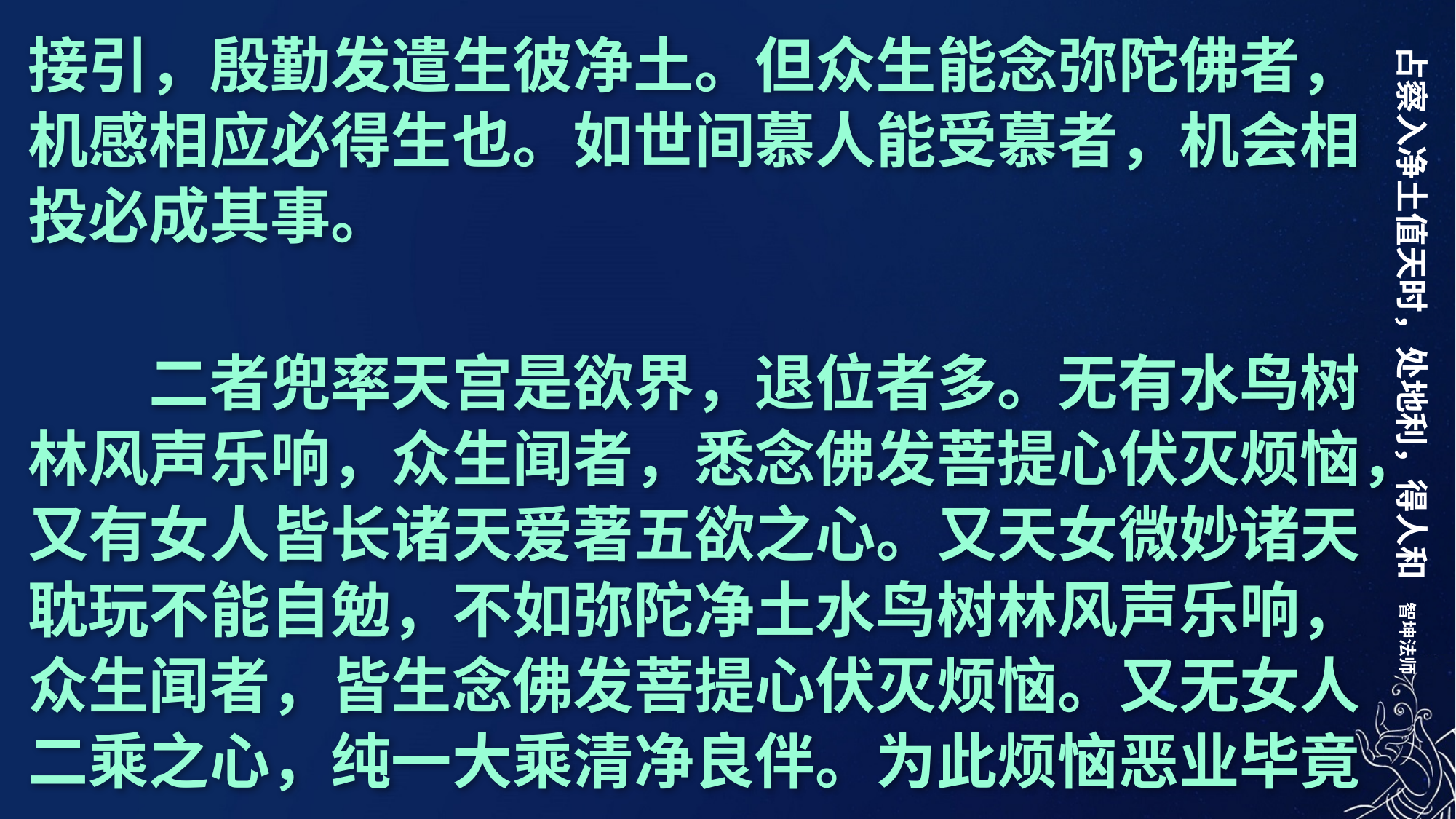

接引，殷勤发遣生彼净土。但众生能念弥陀佛者，机感相应必得生也。如世间慕人能受慕者，机会相投必成其事。

　　二者兜率天宫是欲界，退位者多。无有水鸟树林风声乐响，众生闻者，悉念佛发菩提心伏灭烦恼，又有女人皆长诸天爱著五欲之心。又天女微妙诸天耽玩不能自勉，不如弥陀净土水鸟树林风声乐响，众生闻者，皆生念佛发菩提心伏灭烦恼。又无女人二乘之心，纯一大乘清净良伴。为此烦恼恶业毕竟